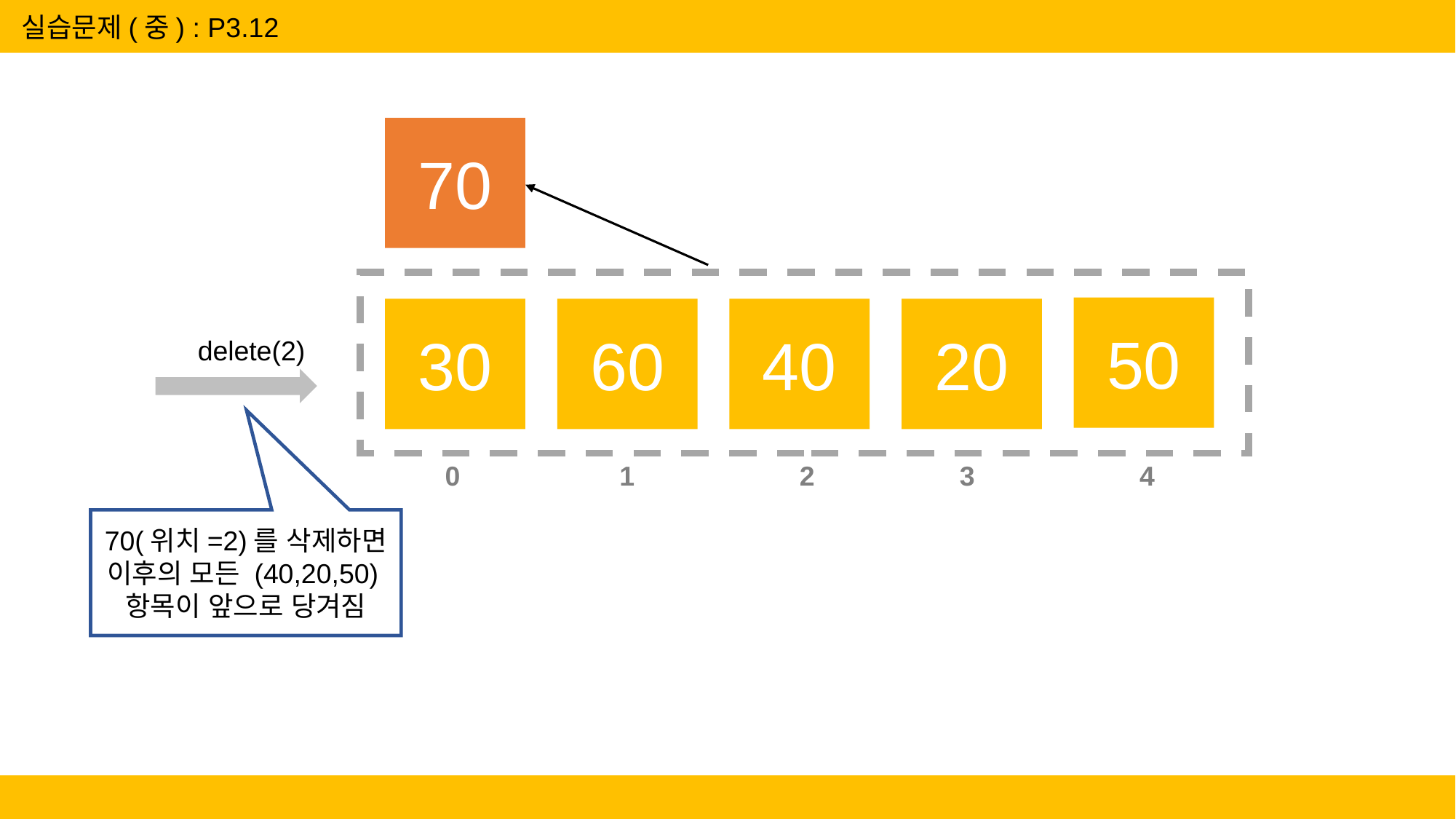

실습문제(중) : P3.12
70

50
20
30
60
40
delete(2)

3
4
1
2
0
70(위치=2)를 삭제하면 이후의 모든 (40,20,50)항목이 앞으로 당겨짐